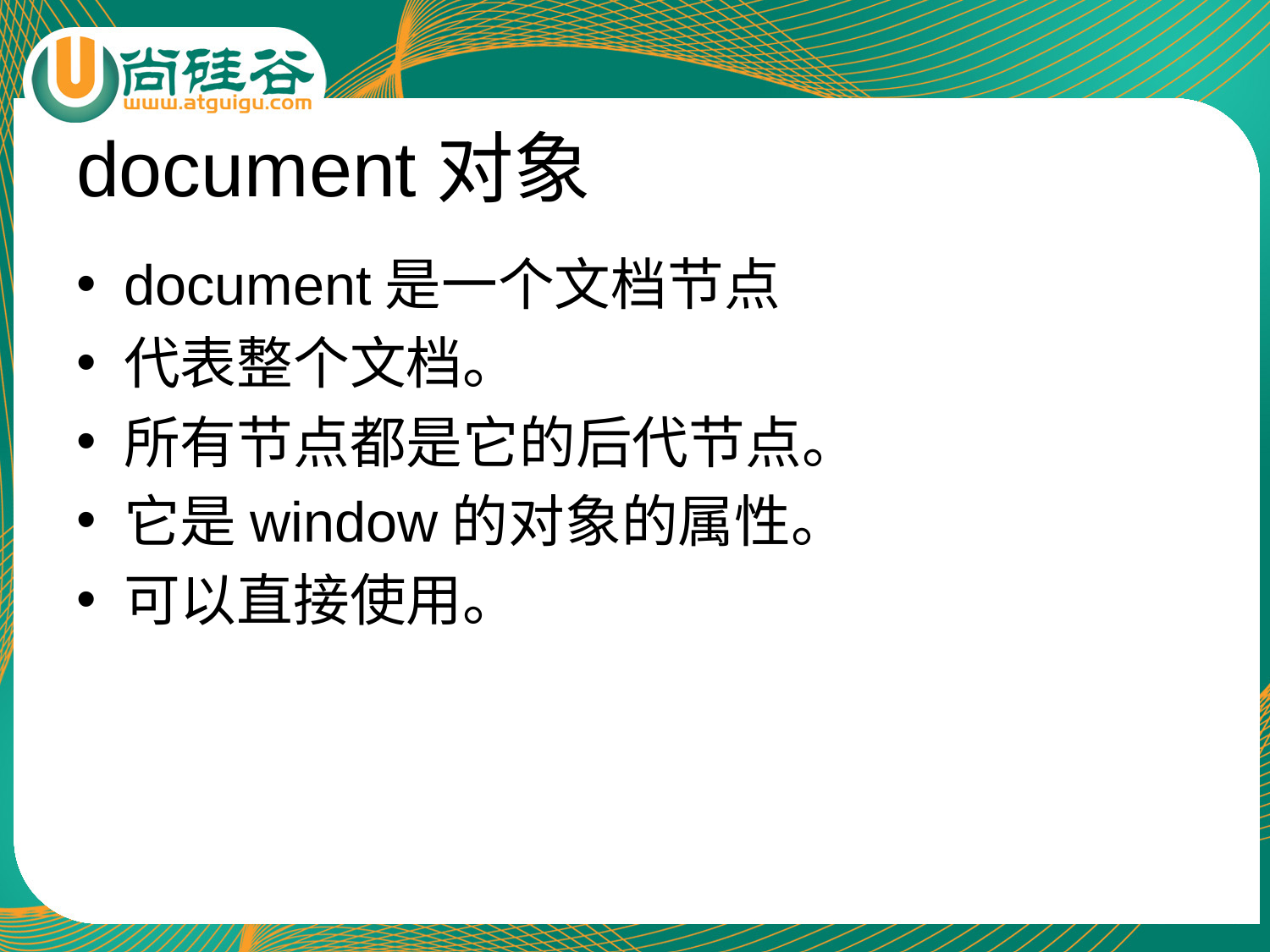

# document对象
document是一个文档节点
代表整个文档。
所有节点都是它的后代节点。
它是window的对象的属性。
可以直接使用。